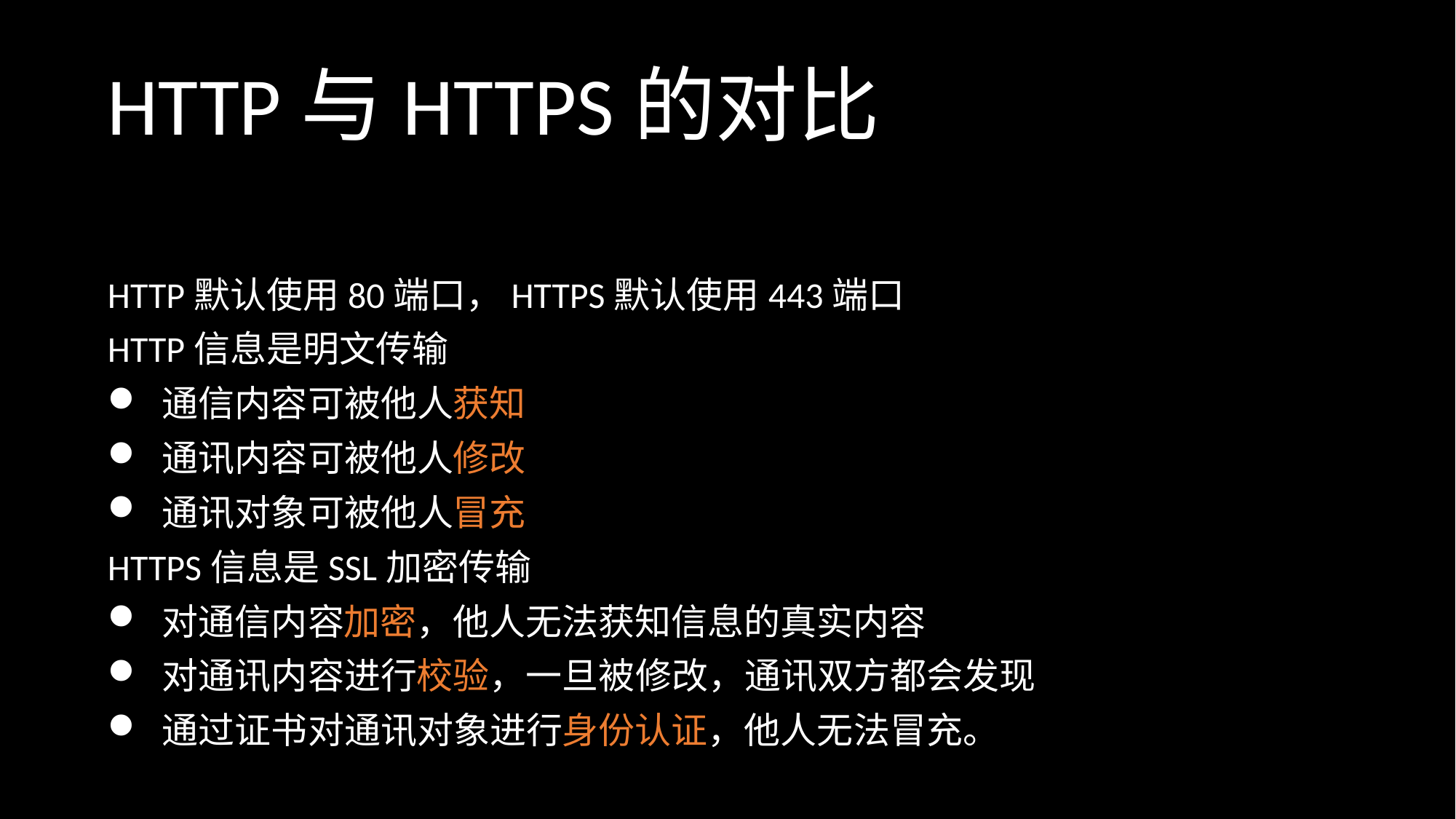

HTTP与HTTPS的对比

HTTP默认使用80端口，HTTPS默认使用443端口
HTTP信息是明文传输
通信内容可被他人获知
通讯内容可被他人修改
通讯对象可被他人冒充
HTTPS信息是SSL加密传输
对通信内容加密，他人无法获知信息的真实内容
对通讯内容进行校验，一旦被修改，通讯双方都会发现
通过证书对通讯对象进行身份认证，他人无法冒充。